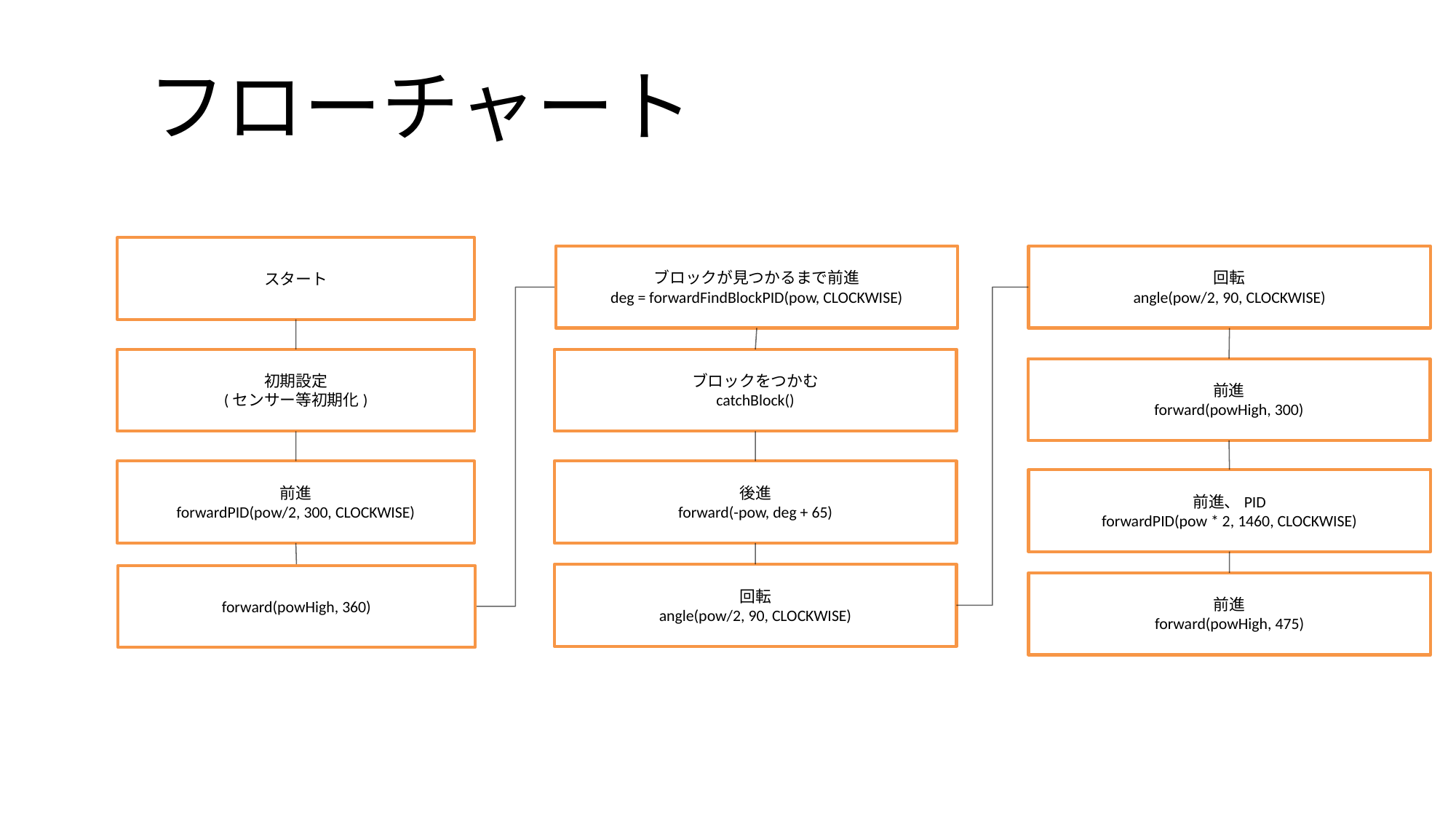

# フローチャート
1つ目
スタート
ブロックが見つかるまで前進
deg = forwardFindBlockPID(pow, CLOCKWISE)
回転
angle(pow/2, 90, CLOCKWISE)
ブロックをつかむ
catchBlock()
初期設定
(センサー等初期化)
前進
forward(powHigh, 300)
後進
forward(-pow, deg + 65)
前進
forwardPID(pow/2, 300, CLOCKWISE)
前進、PID
forwardPID(pow * 2, 1460, CLOCKWISE)
回転
angle(pow/2, 90, CLOCKWISE)
forward(powHigh, 360)
前進
forward(powHigh, 475)